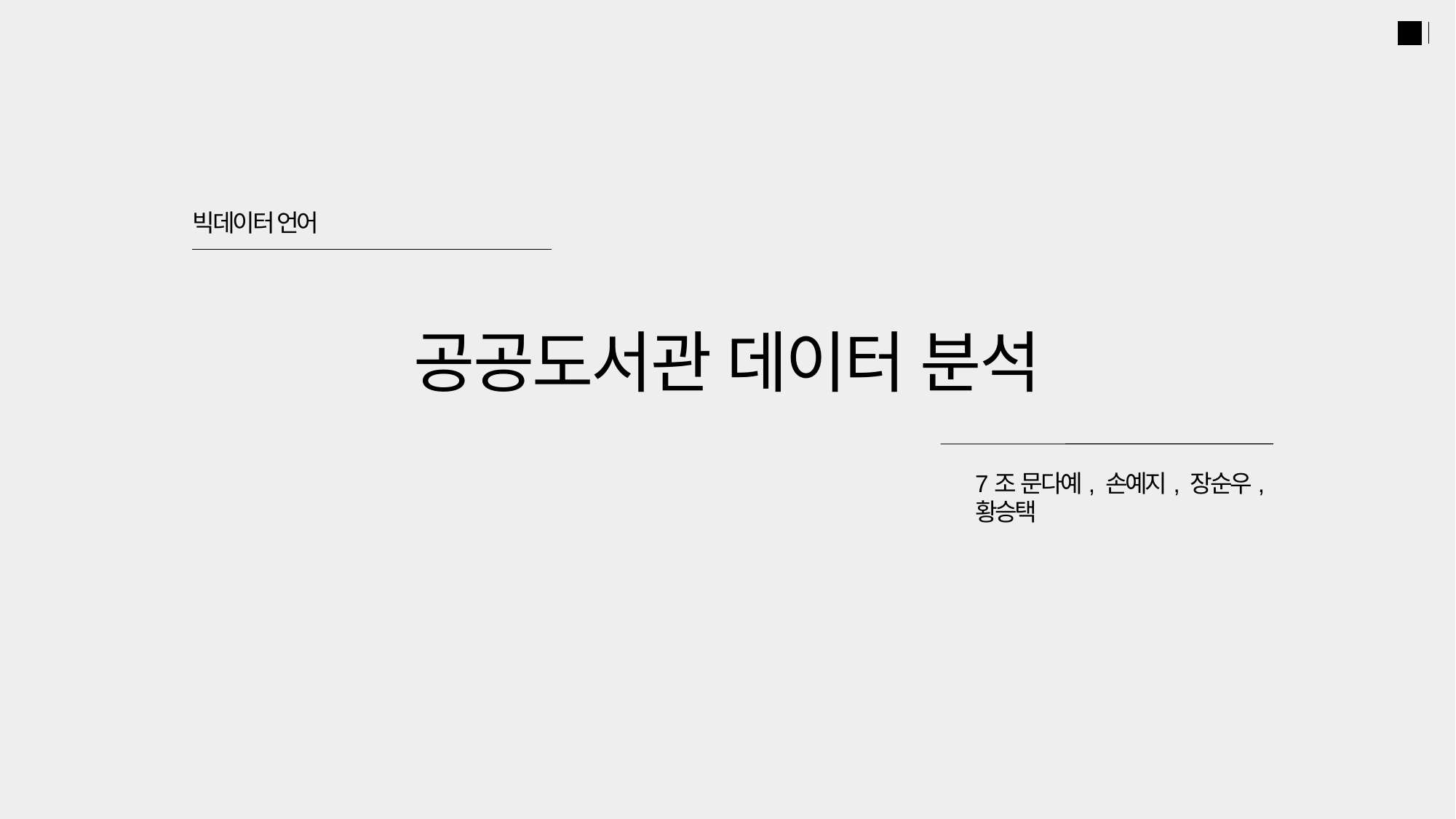

빅데이터 언어
공공도서관 데이터 분석
7조  문다예, 손예지, 장순우, 황승택